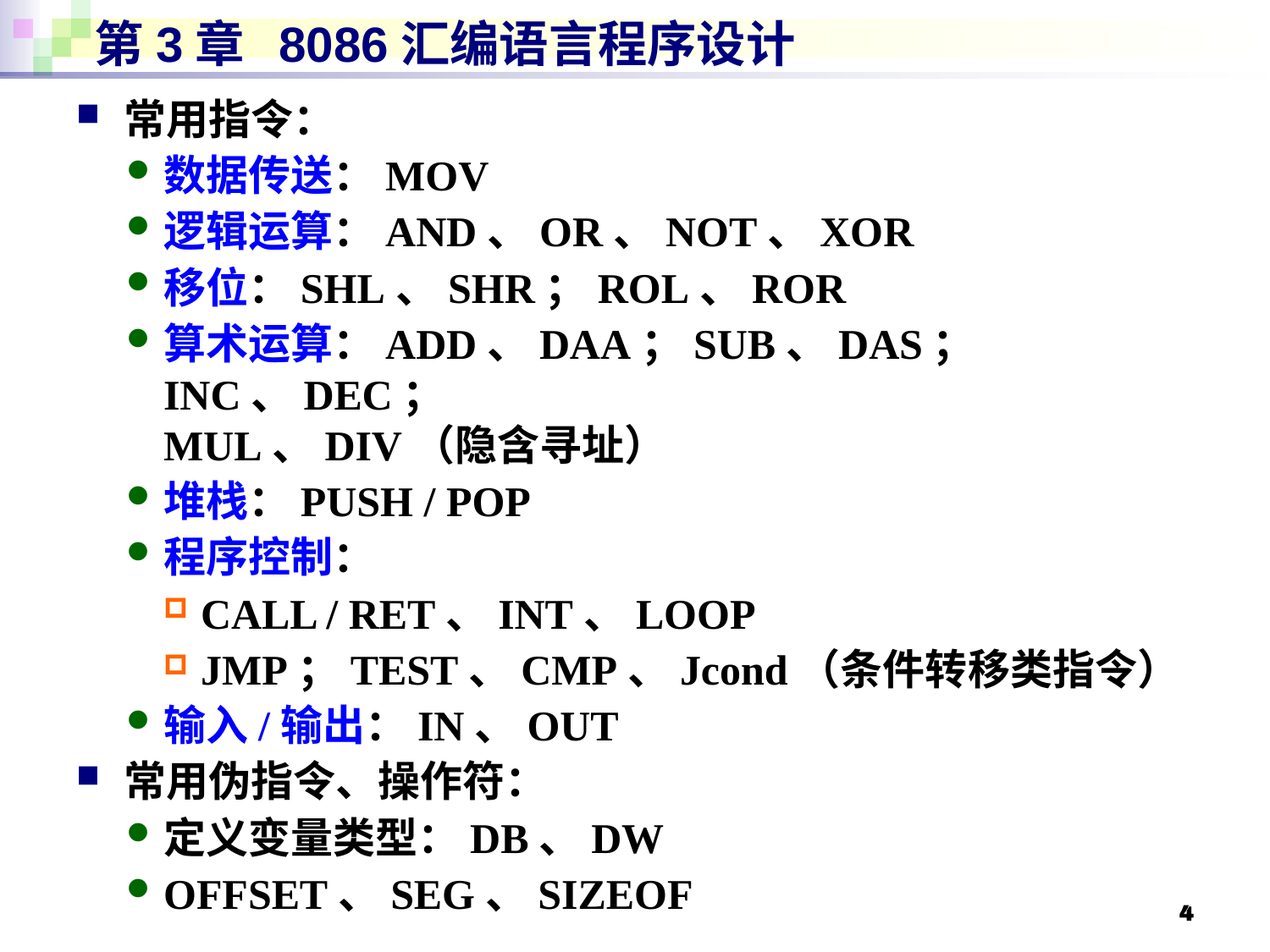

# 第3章  8086汇编语言程序设计
常用指令：
数据传送：MOV
逻辑运算：AND、OR、NOT、XOR
移位：SHL、SHR；ROL、ROR
算术运算：ADD、DAA；SUB、DAS；INC、DEC；
MUL、DIV（隐含寻址）
堆栈：PUSH / POP
程序控制：
CALL / RET、INT、LOOP
JMP；TEST、CMP、Jcond（条件转移类指令）
输入/输出：IN、OUT
常用伪指令、操作符：
定义变量类型：DB、DW
OFFSET、SEG、SIZEOF
4